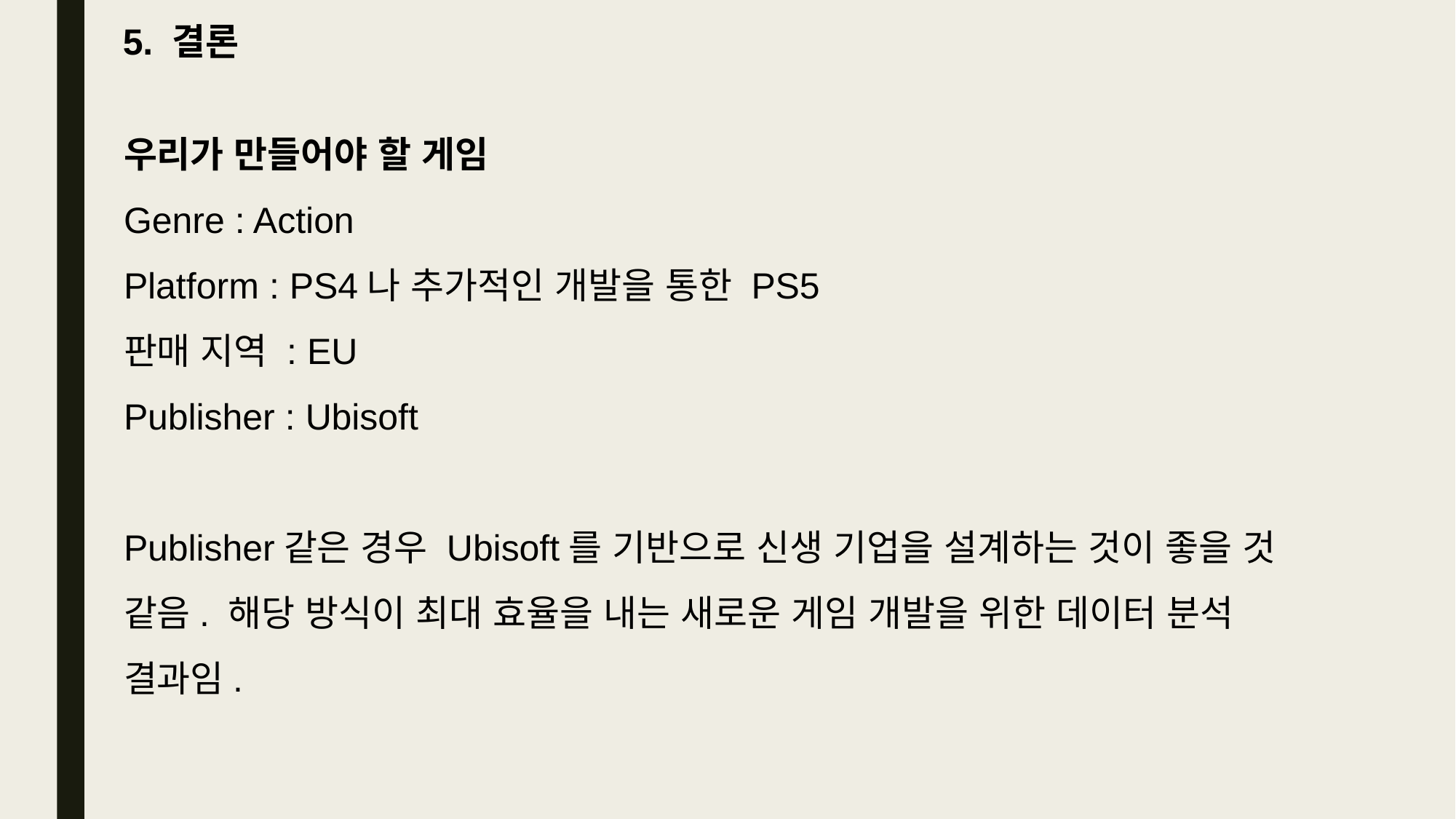

5. 결론
우리가 만들어야 할 게임
Genre : Action
Platform : PS4나 추가적인 개발을 통한 PS5
판매 지역 : EU
Publisher : Ubisoft

Publisher같은 경우 Ubisoft를 기반으로 신생 기업을 설계하는 것이 좋을 것 같음. 해당 방식이 최대 효율을 내는 새로운 게임 개발을 위한 데이터 분석 결과임.